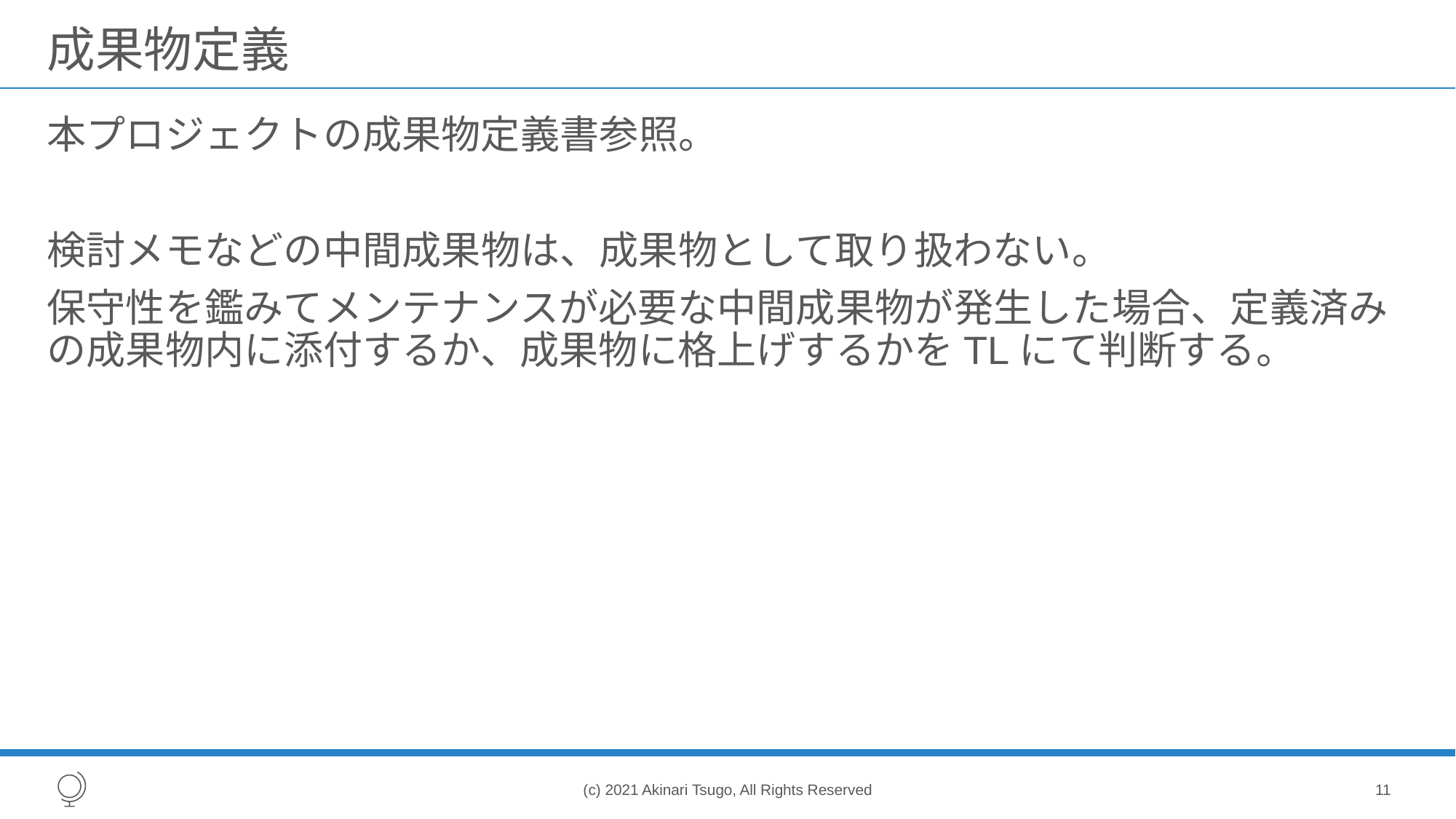

# 成果物定義
本プロジェクトの成果物定義書参照。

検討メモなどの中間成果物は、成果物として取り扱わない。
保守性を鑑みてメンテナンスが必要な中間成果物が発生した場合、定義済みの成果物内に添付するか、成果物に格上げするかをTLにて判断する。